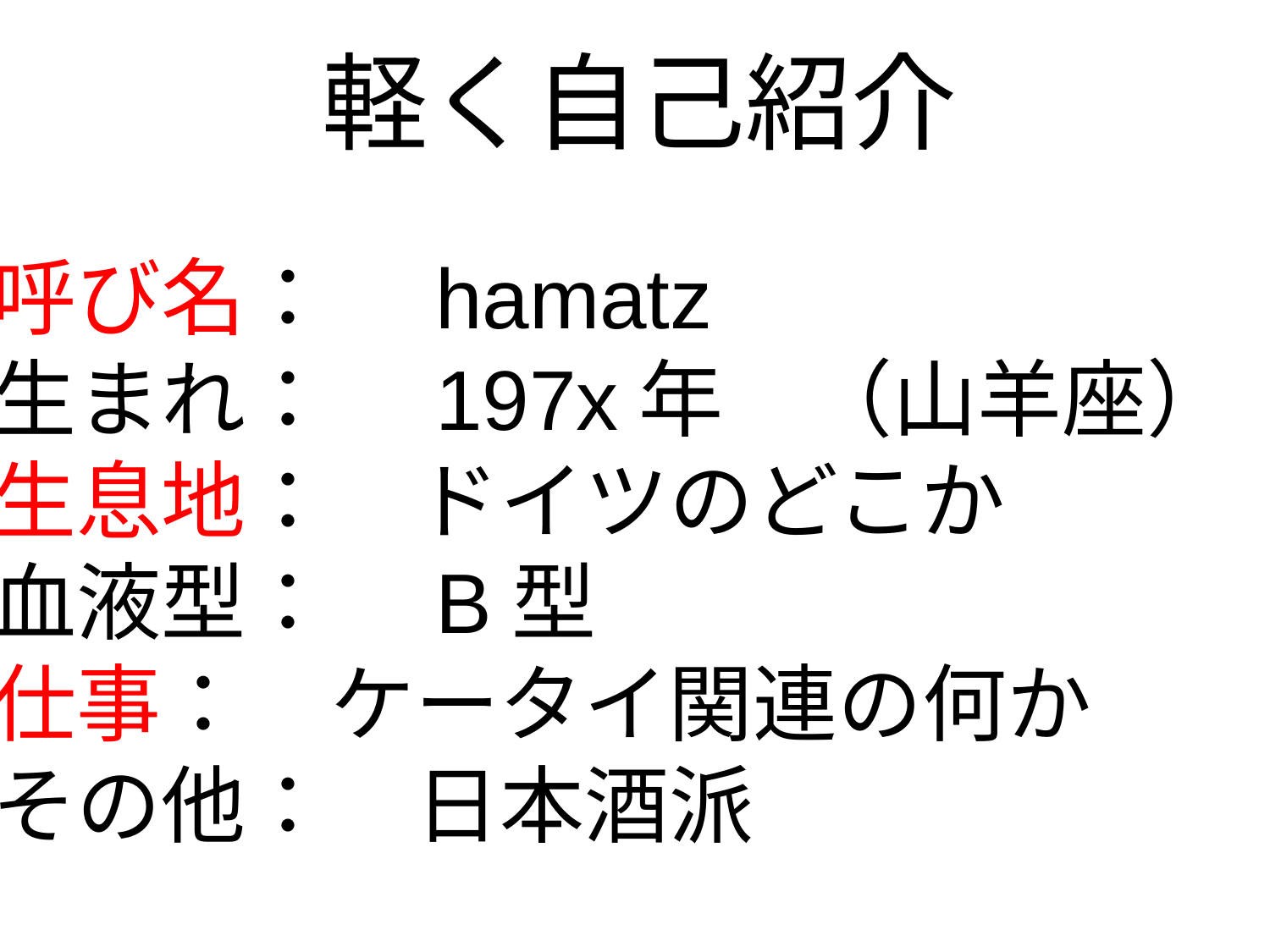

軽く自己紹介
呼び名：　hamatz
生まれ：　197x年　（山羊座）
生息地：　ドイツのどこか
血液型：　B型
仕事：　ケータイ関連の何か
その他：　日本酒派